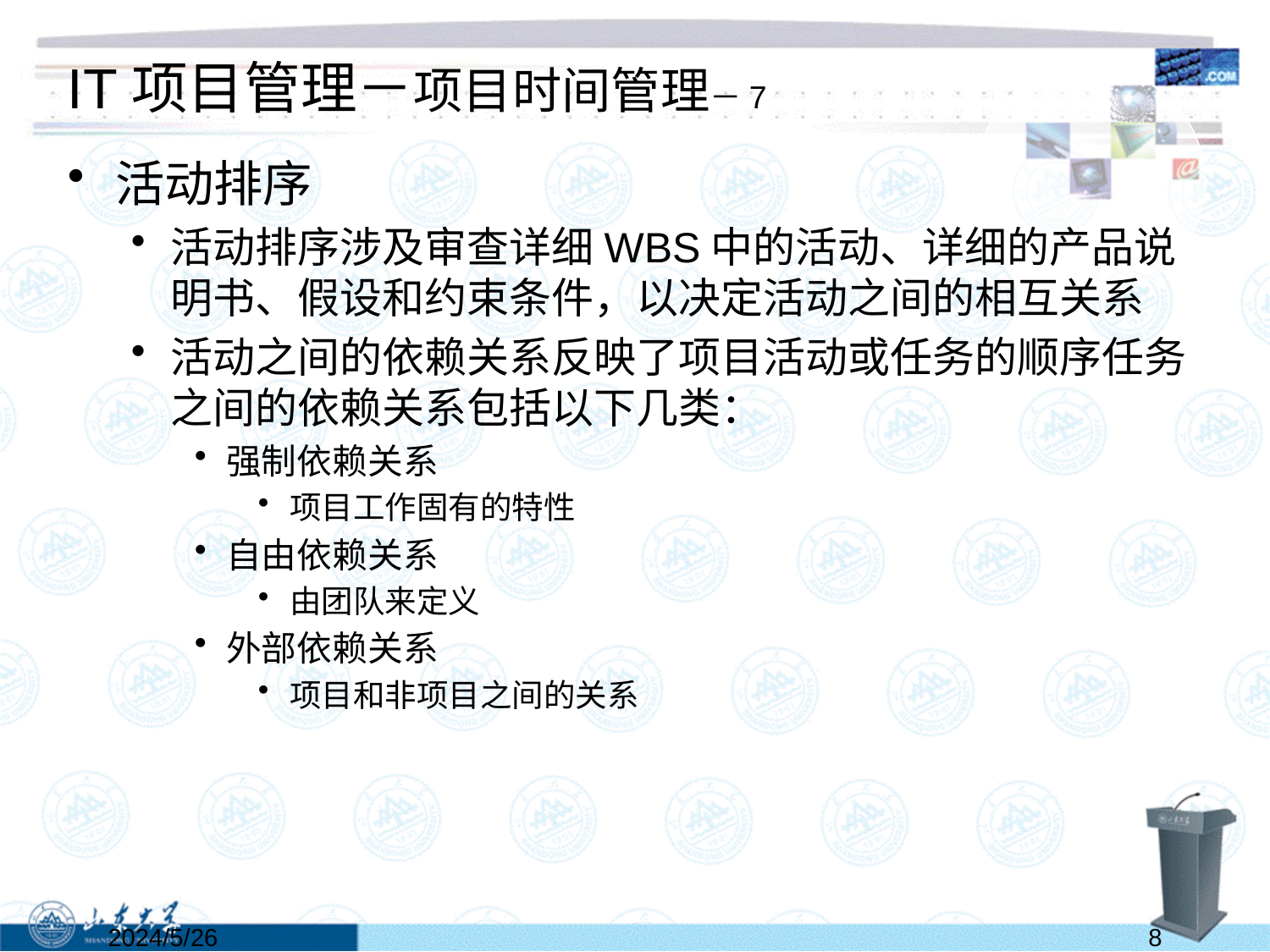

# IT项目管理－项目时间管理－7
活动排序
活动排序涉及审查详细WBS中的活动、详细的产品说明书、假设和约束条件，以决定活动之间的相互关系
活动之间的依赖关系反映了项目活动或任务的顺序任务之间的依赖关系包括以下几类：
强制依赖关系
项目工作固有的特性
自由依赖关系
由团队来定义
外部依赖关系
项目和非项目之间的关系
2024/5/26
8